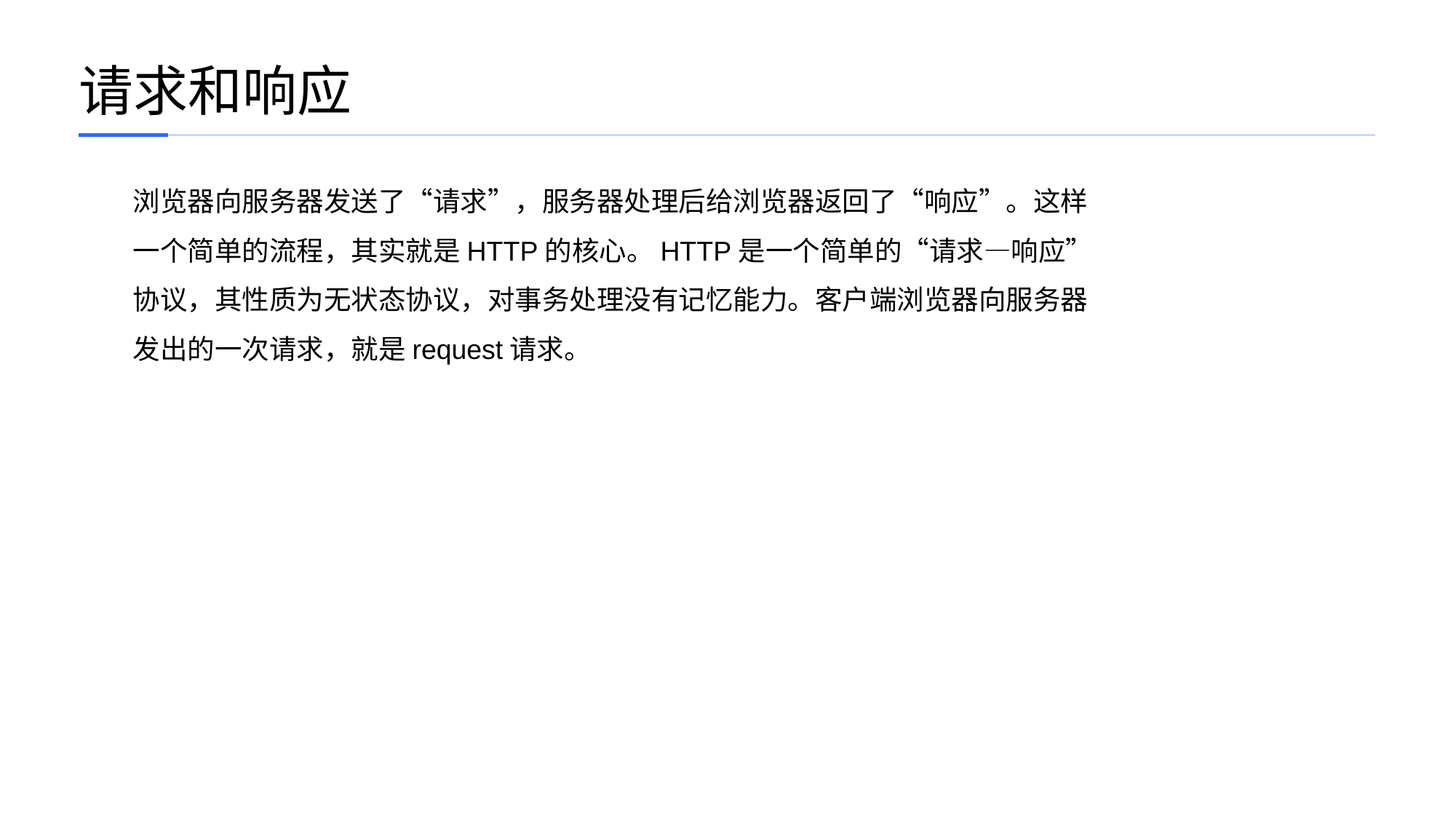

请求和响应
浏览器向服务器发送了“请求”，服务器处理后给浏览器返回了“响应”。这样一个简单的流程，其实就是HTTP的核心。HTTP是一个简单的“请求—响应”协议，其性质为无状态协议，对事务处理没有记忆能力。客户端浏览器向服务器发出的一次请求，就是request请求。